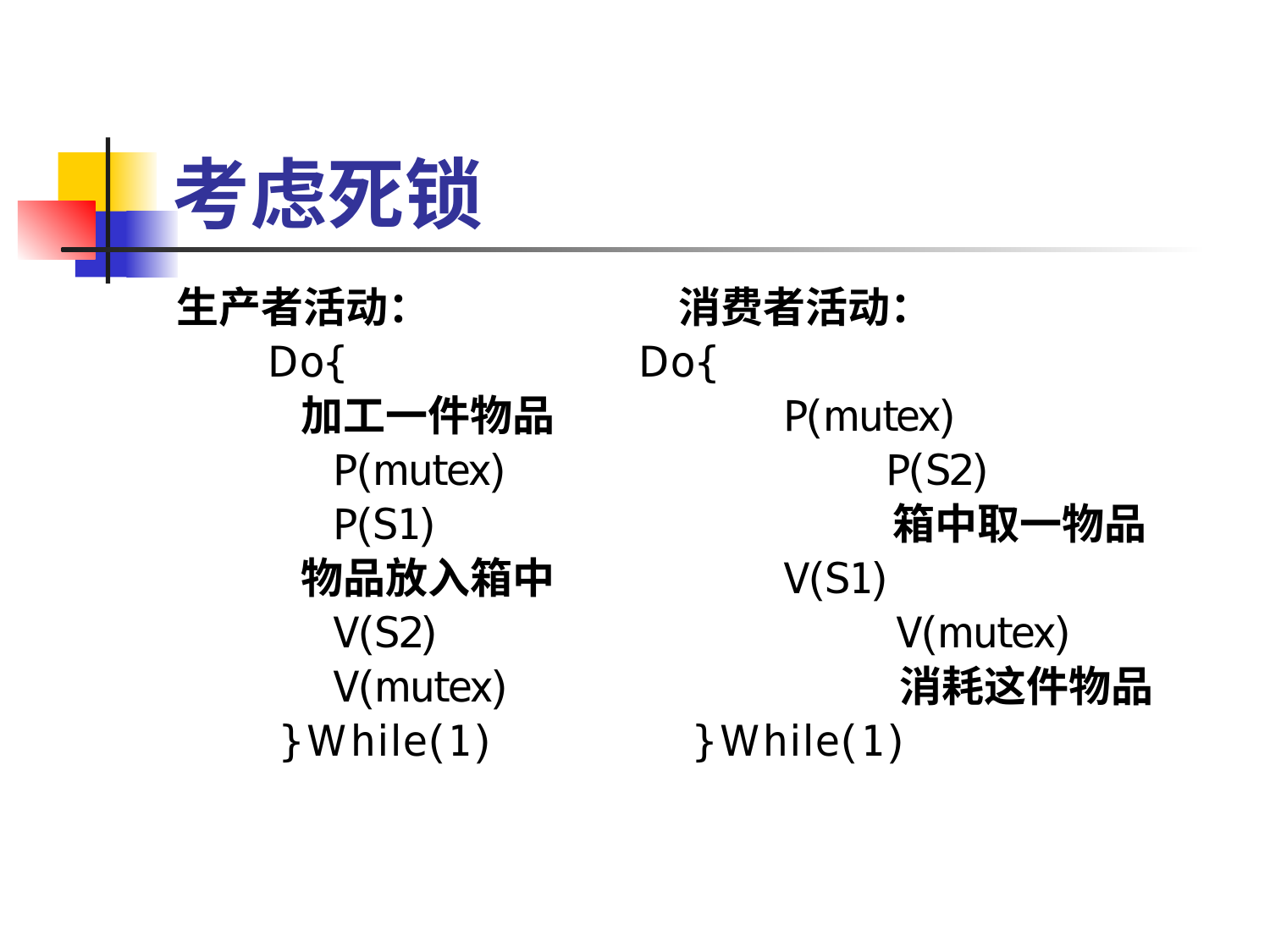

# 考虑死锁
生产者活动：                          消费者活动：
       Do{                       Do{
            加工一件物品                       P(mutex)
            P(mutex)                             P(S2)
            P(S1)                                  箱中取一物品
            物品放入箱中                       V(S1)
            V(S2)                                   V(mutex)
            V(mutex)                             消耗这件物品
        }While(1)                }While(1)